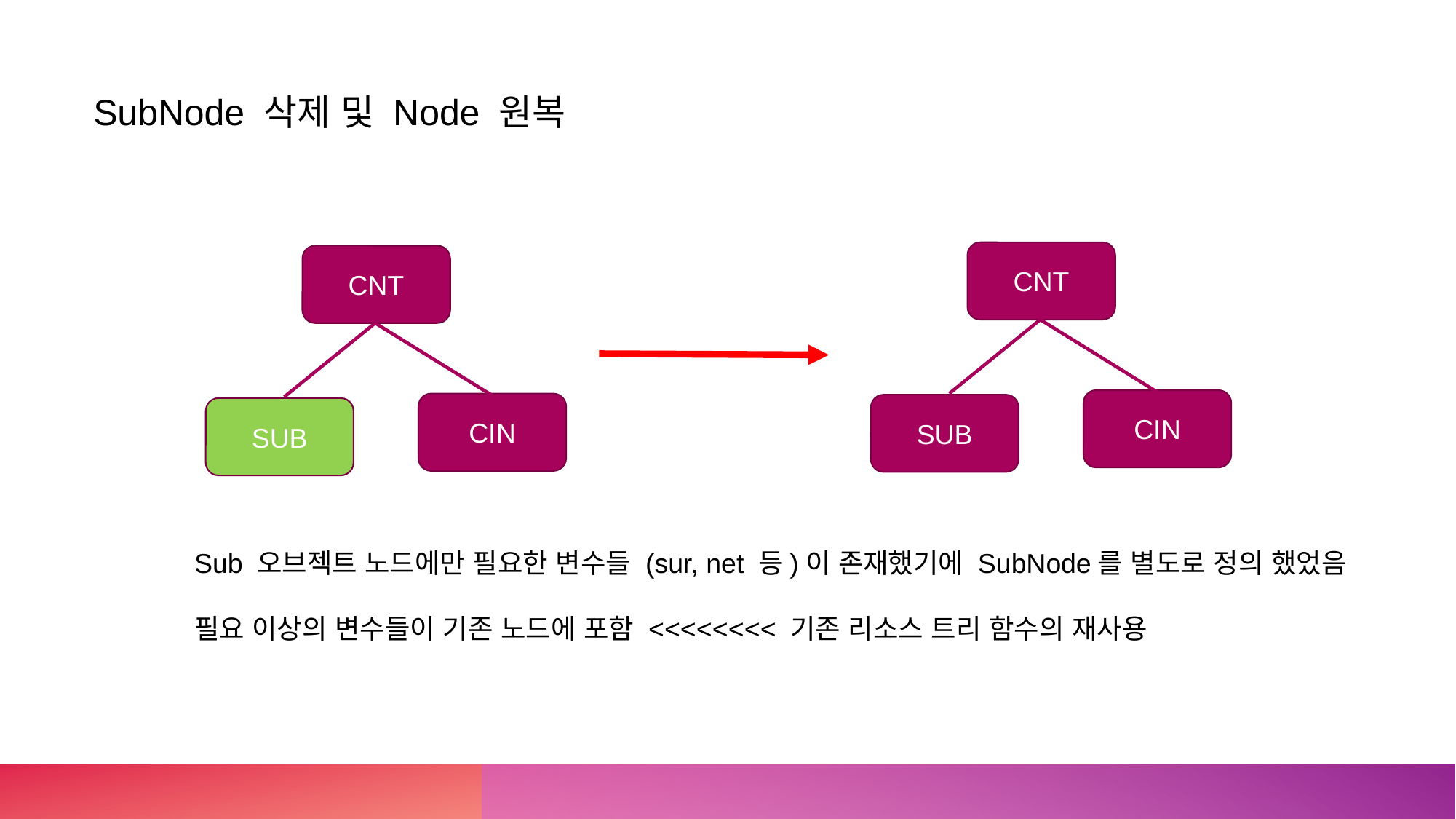

SubNode 삭제 및 Node 원복
CNT
CNT
CIN
CIN
SUB
SUB
Sub 오브젝트 노드에만 필요한 변수들 (sur, net 등)이 존재했기에 SubNode를 별도로 정의 했었음

필요 이상의 변수들이 기존 노드에 포함 <<<<<<<< 기존 리소스 트리 함수의 재사용